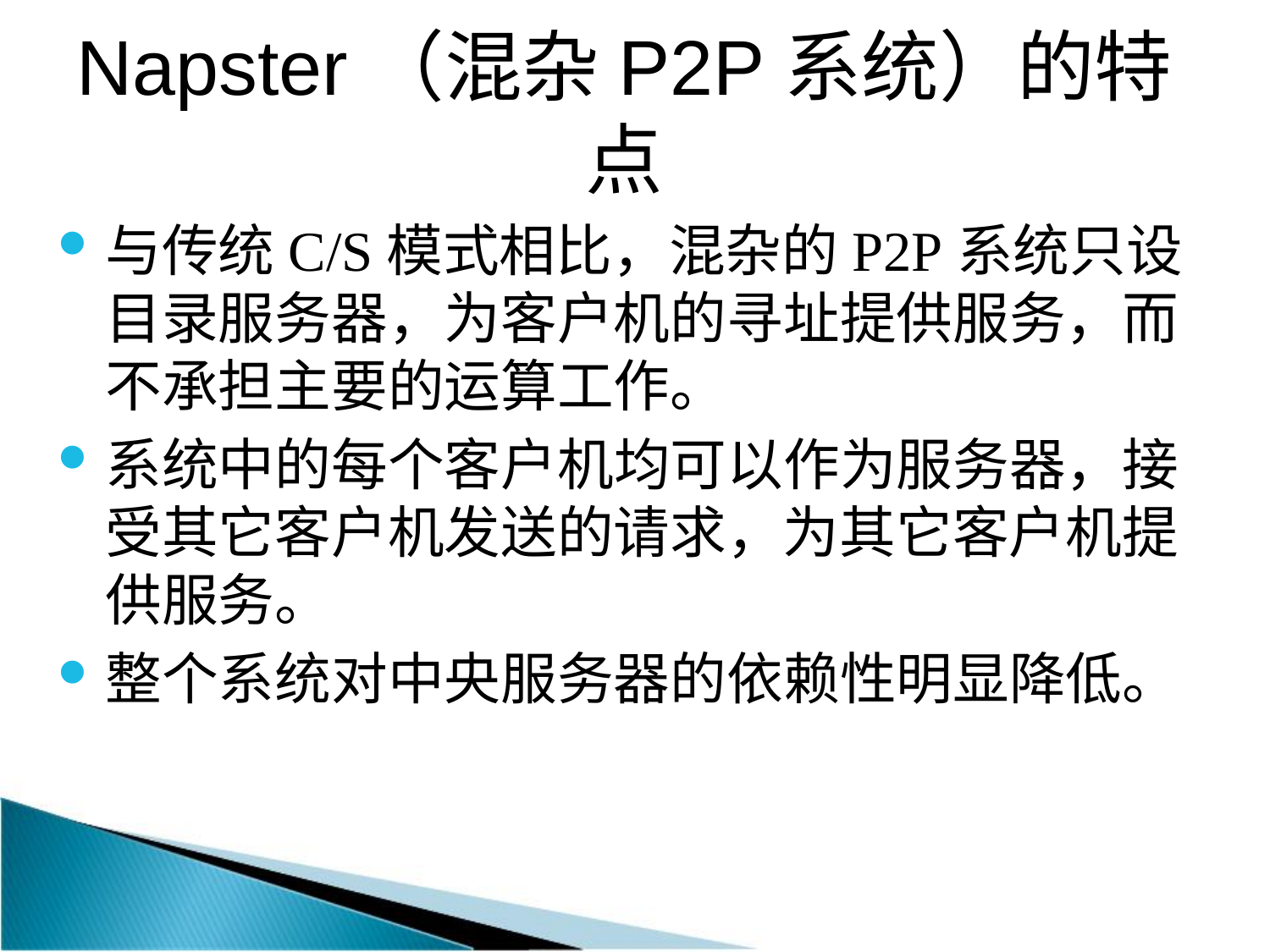

# Napster（混杂P2P系统）的特点
与传统C/S模式相比，混杂的P2P系统只设目录服务器，为客户机的寻址提供服务，而不承担主要的运算工作。
系统中的每个客户机均可以作为服务器，接受其它客户机发送的请求，为其它客户机提供服务。
整个系统对中央服务器的依赖性明显降低。